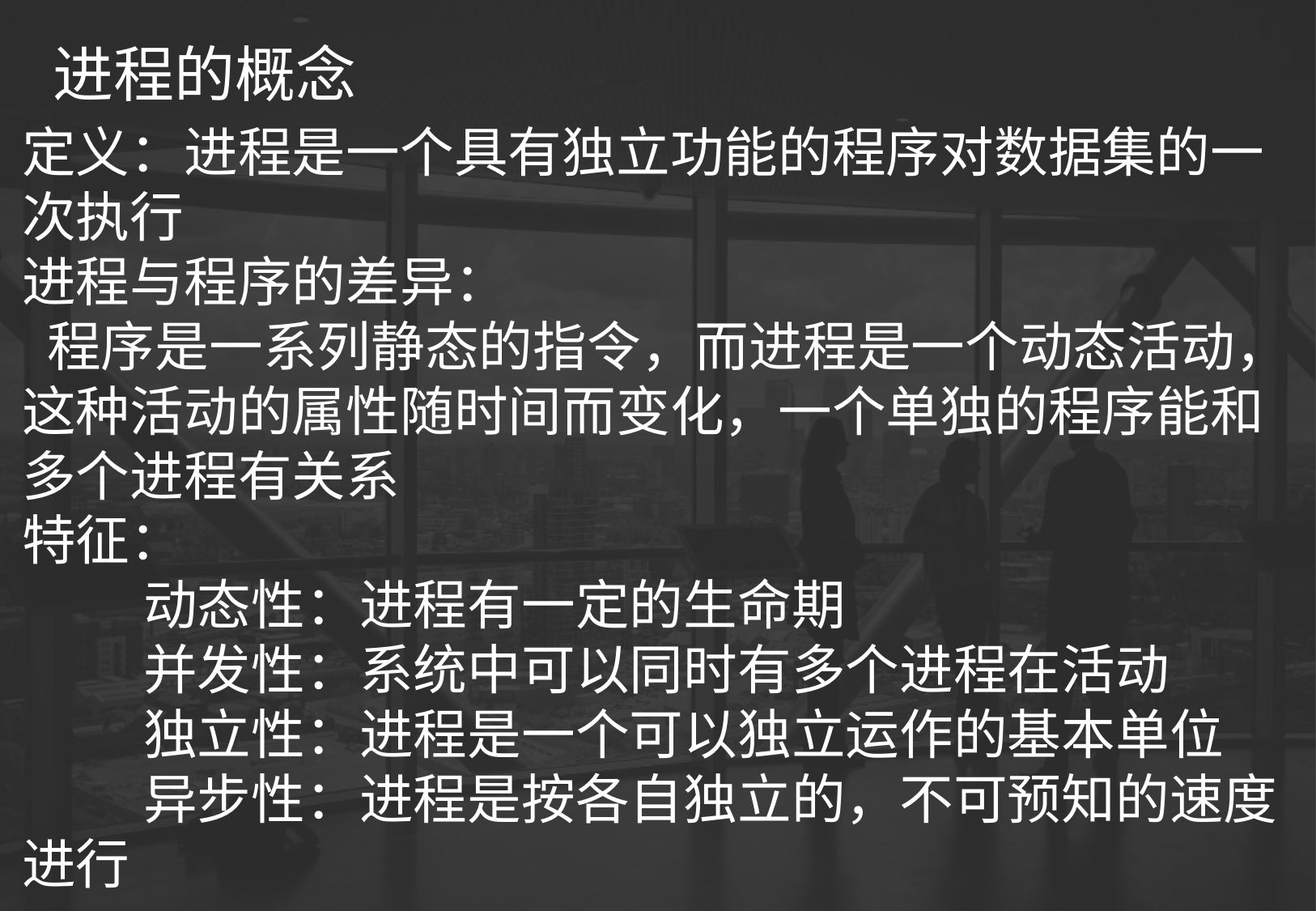

进程的概念
定义：进程是一个具有独立功能的程序对数据集的一次执行
进程与程序的差异：
 程序是一系列静态的指令，而进程是一个动态活动，这种活动的属性随时间而变化，一个单独的程序能和多个进程有关系
特征：
	动态性：进程有一定的生命期
	并发性：系统中可以同时有多个进程在活动
	独立性：进程是一个可以独立运作的基本单位
	异步性：进程是按各自独立的，不可预知的速度进行